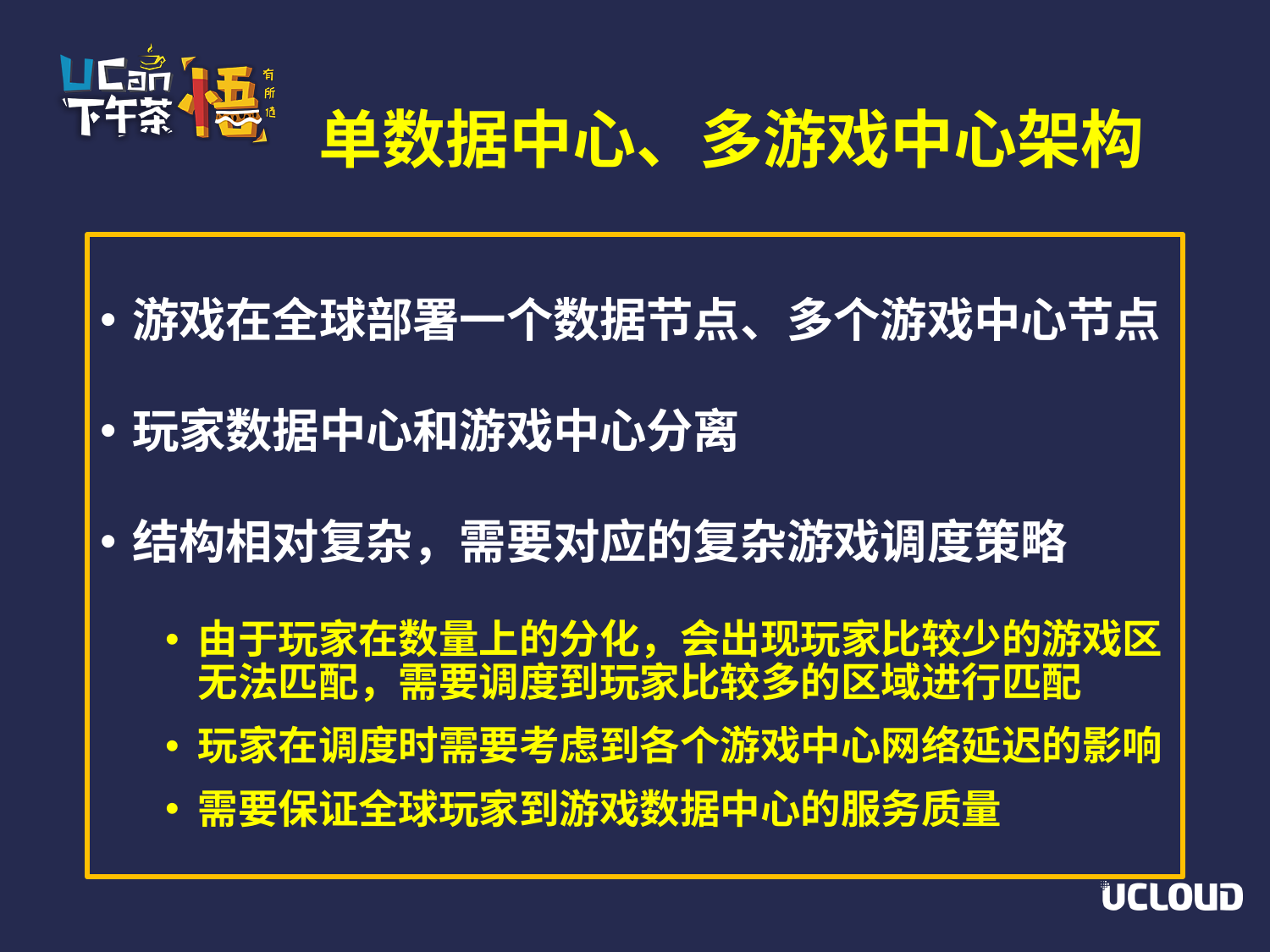

# 单数据中心、多游戏中心架构

游戏在全球部署一个数据节点、多个游戏中心节点
玩家数据中心和游戏中心分离
结构相对复杂，需要对应的复杂游戏调度策略
由于玩家在数量上的分化，会出现玩家比较少的游戏区无法匹配，需要调度到玩家比较多的区域进行匹配
玩家在调度时需要考虑到各个游戏中心网络延迟的影响
需要保证全球玩家到游戏数据中心的服务质量